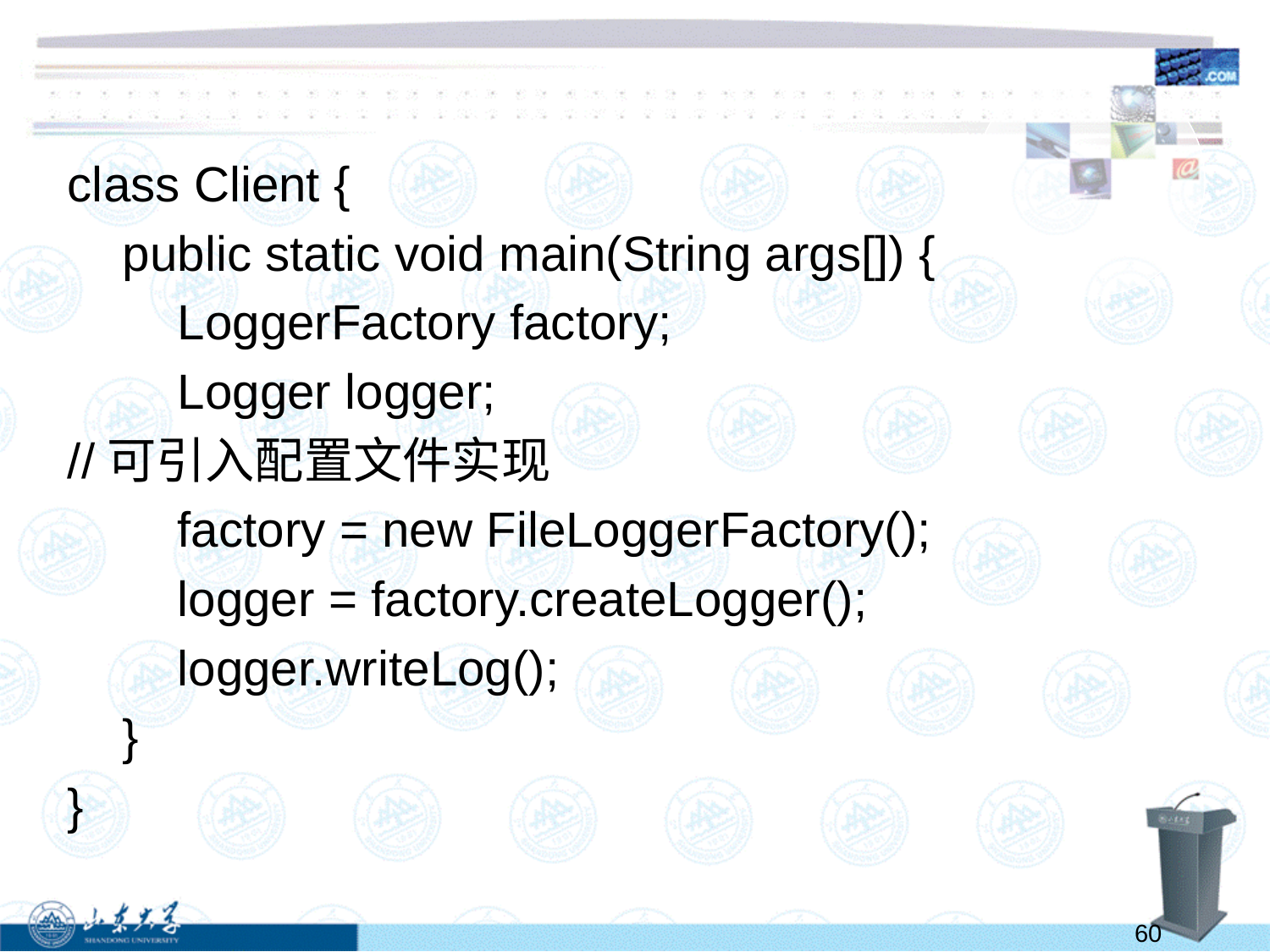

class Client {
    public static void main(String args[]) {
        LoggerFactory factory;
        Logger logger;
//可引入配置文件实现
        factory = new FileLoggerFactory();
        logger = factory.createLogger();
        logger.writeLog();
    }
}
60